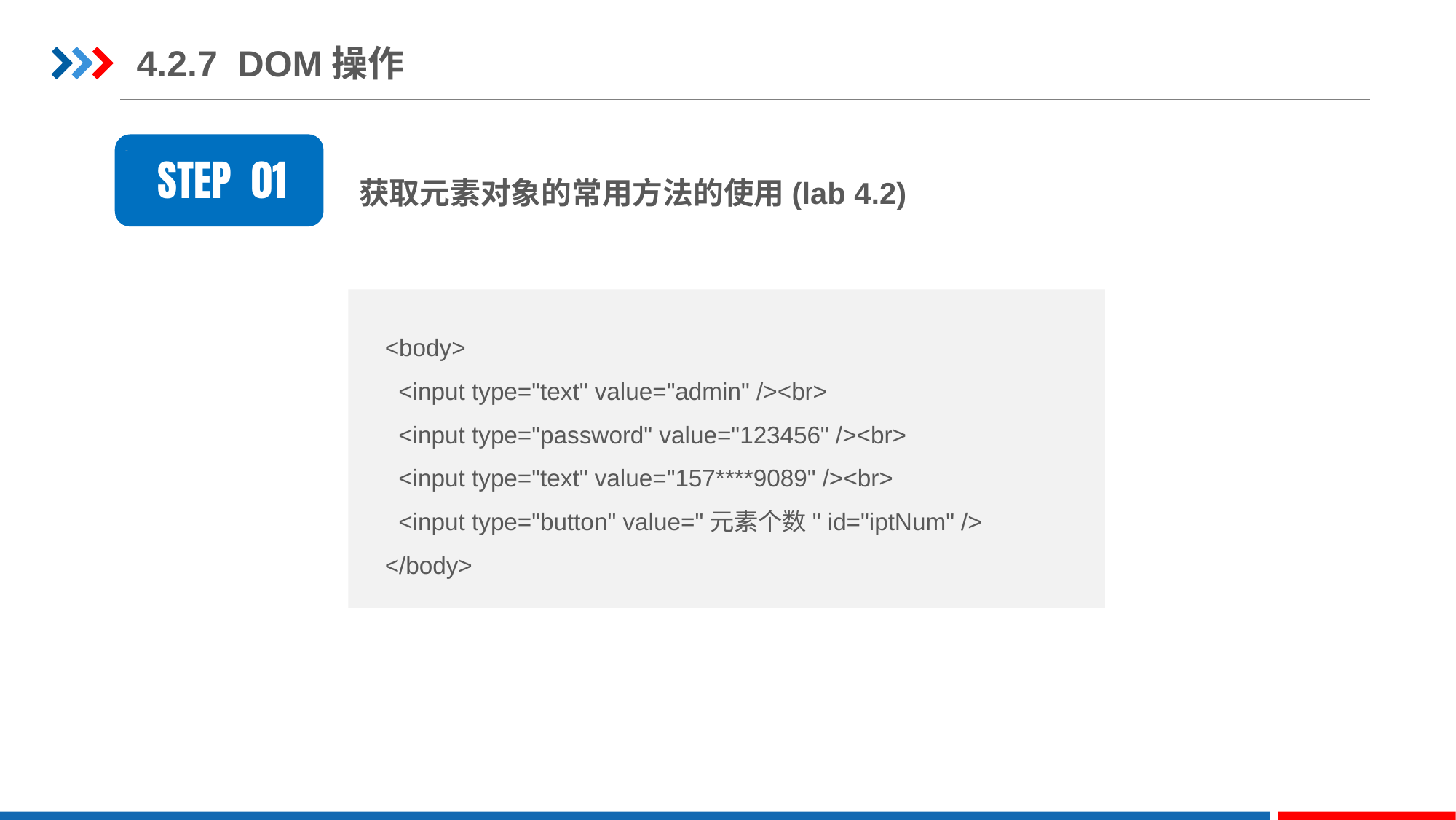

4.2.7  DOM操作

STEP  01
获取元素对象的常用方法的使用(lab 4.2)

<body>
  <input type="text" value="admin" /><br>
  <input type="password" value="123456" /><br>
  <input type="text" value="157****9089" /><br>
  <input type="button" value="元素个数" id="iptNum" />
</body>